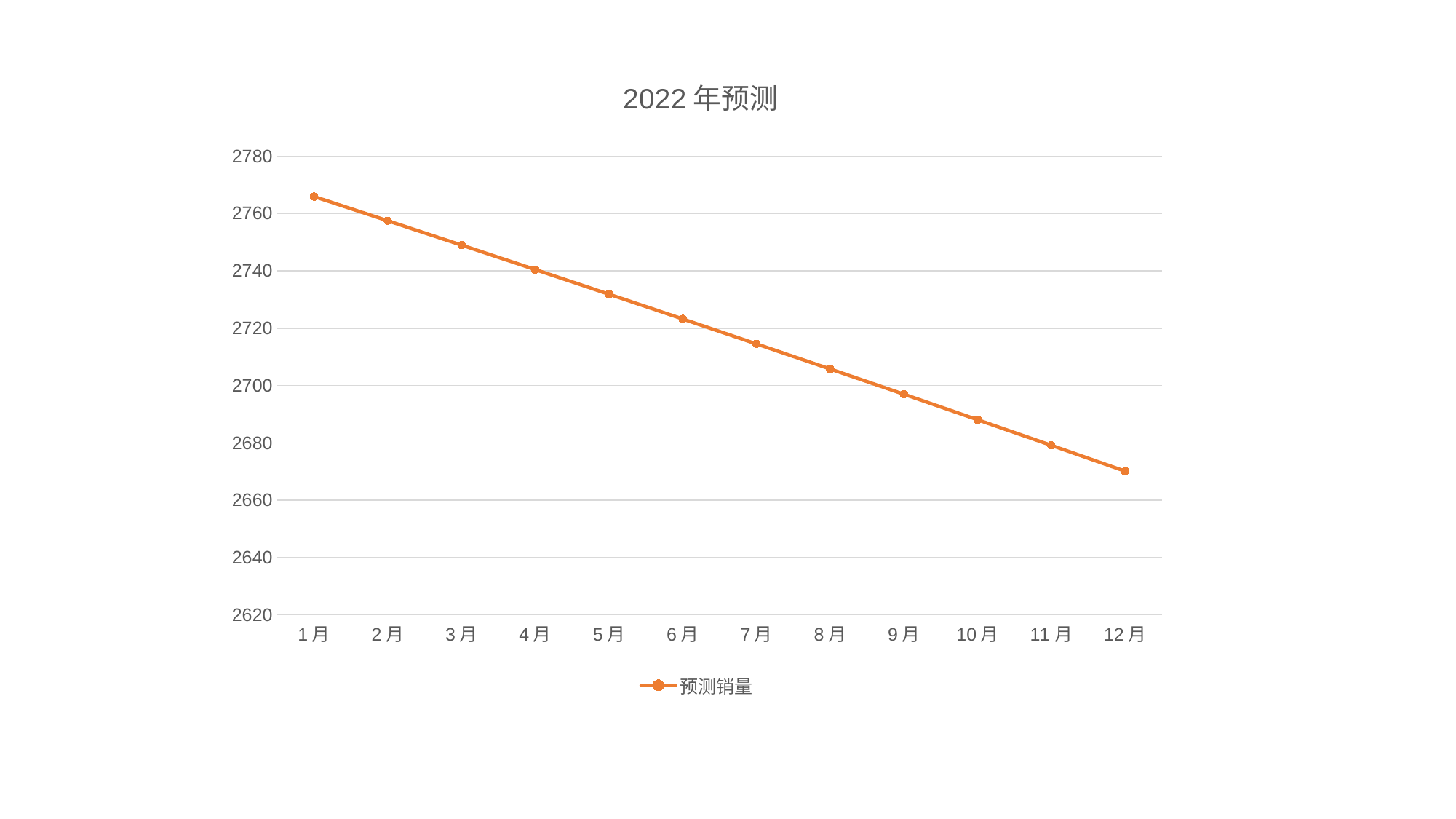

### Chart: 2022年预测

| Category | 预测销量 |
|---|---|
| 1月 | 2765.936 |
| 2月 | 2757.502 |
| 3月 | 2749.017 |
| 4月 | 2740.48 |
| 5月 | 2731.89 |
| 6月 | 2723.245 |
| 7月 | 2714.543 |
| 8月 | 2705.783 |
| 9月 | 2696.964 |
| 10月 | 2688.085 |
| 11月 | 2679.144 |
| 12月 | 2670.141 |